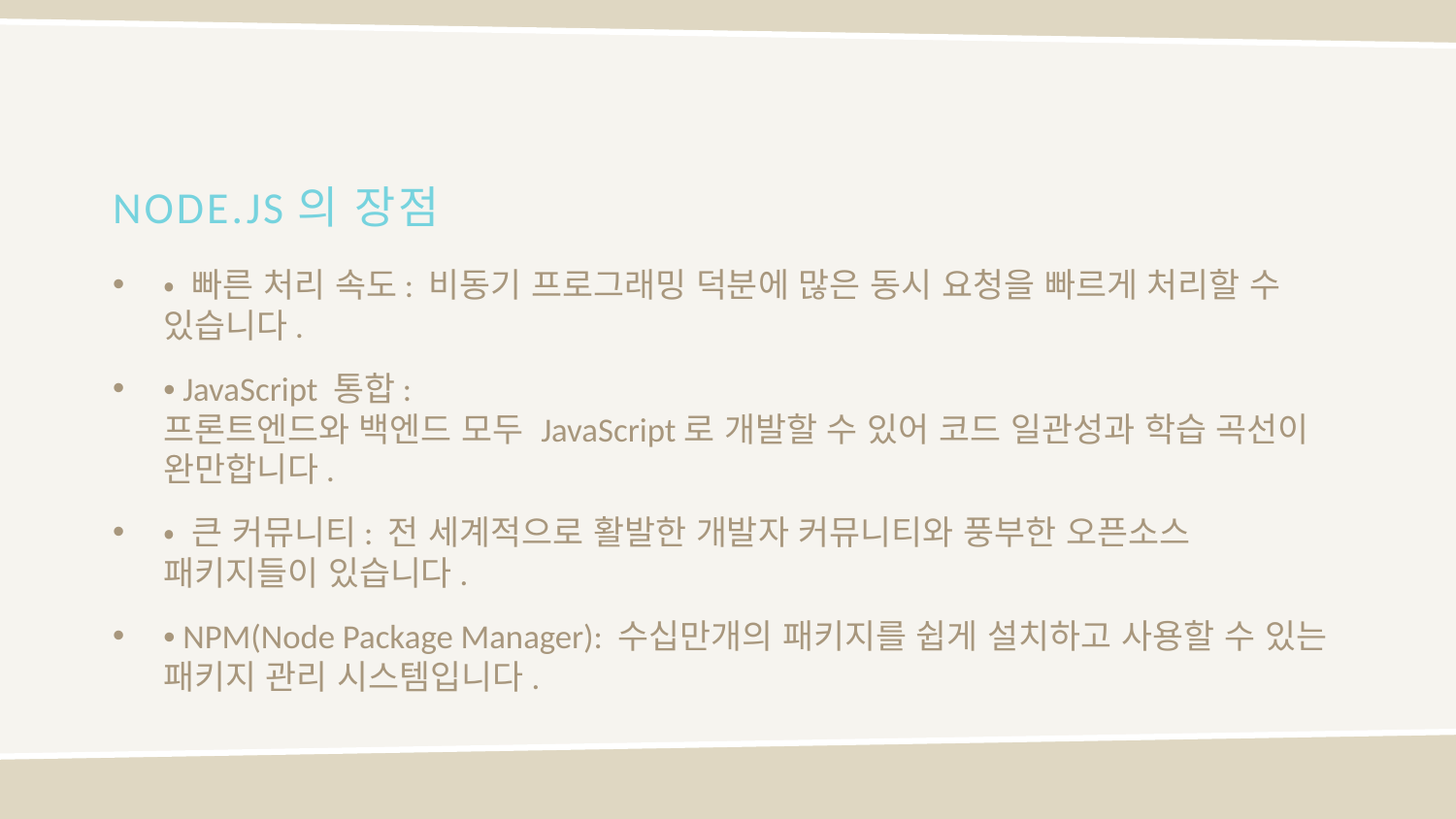

# Node.js의 장점
• 빠른 처리 속도: 비동기 프로그래밍 덕분에 많은 동시 요청을 빠르게 처리할 수 있습니다.
• JavaScript 통합:
프론트엔드와 백엔드 모두 JavaScript로 개발할 수 있어 코드 일관성과 학습 곡선이 완만합니다.
• 큰 커뮤니티: 전 세계적으로 활발한 개발자 커뮤니티와 풍부한 오픈소스 패키지들이 있습니다.
• NPM(Node Package Manager): 수십만개의 패키지를 쉽게 설치하고 사용할 수 있는 패키지 관리 시스템입니다.